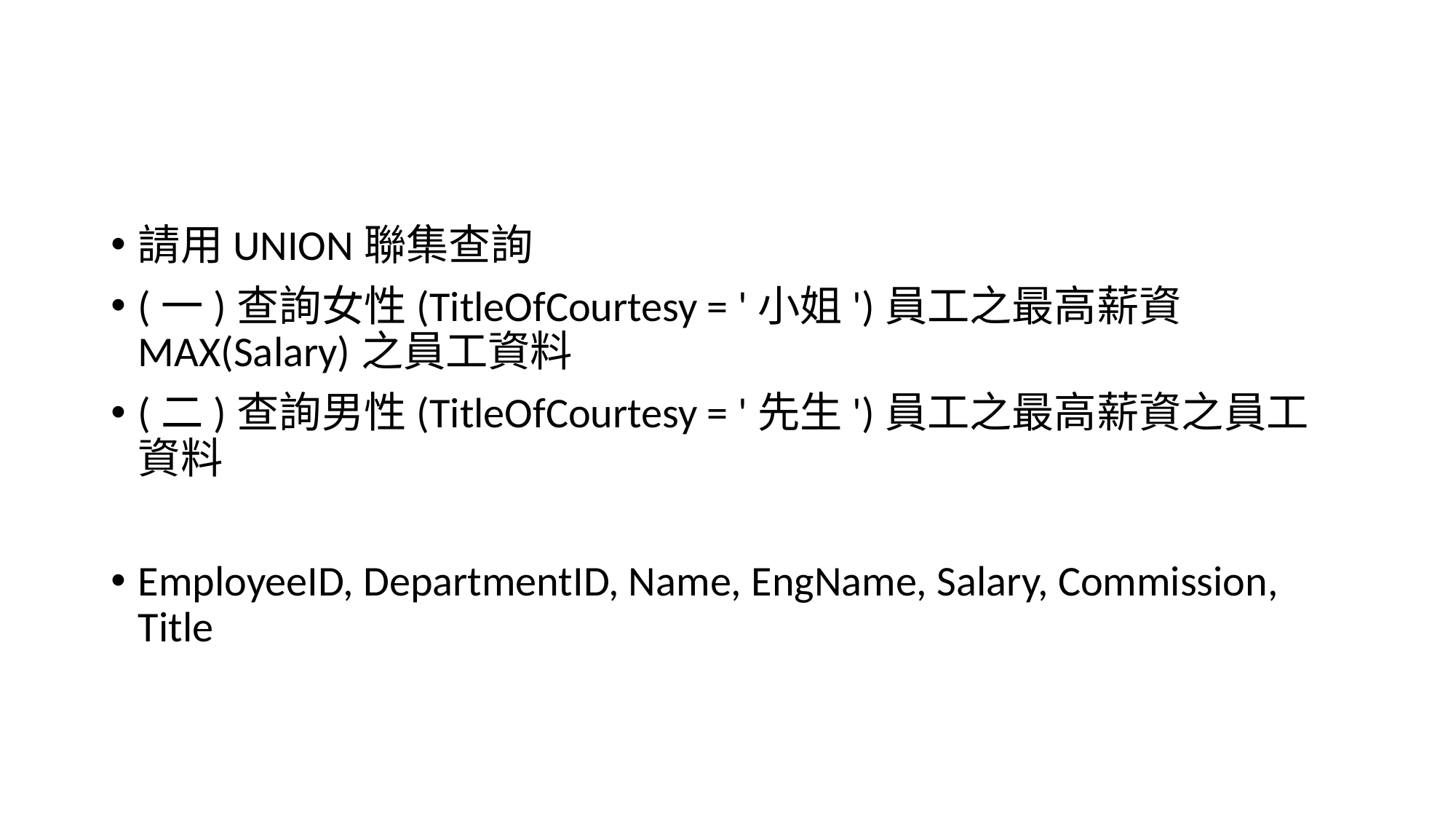

#
請用UNION聯集查詢
(一)查詢女性(TitleOfCourtesy = '小姐')員工之最高薪資MAX(Salary)之員工資料
(二)查詢男性(TitleOfCourtesy = '先生')員工之最高薪資之員工資料

EmployeeID, DepartmentID, Name, EngName, Salary, Commission, Title